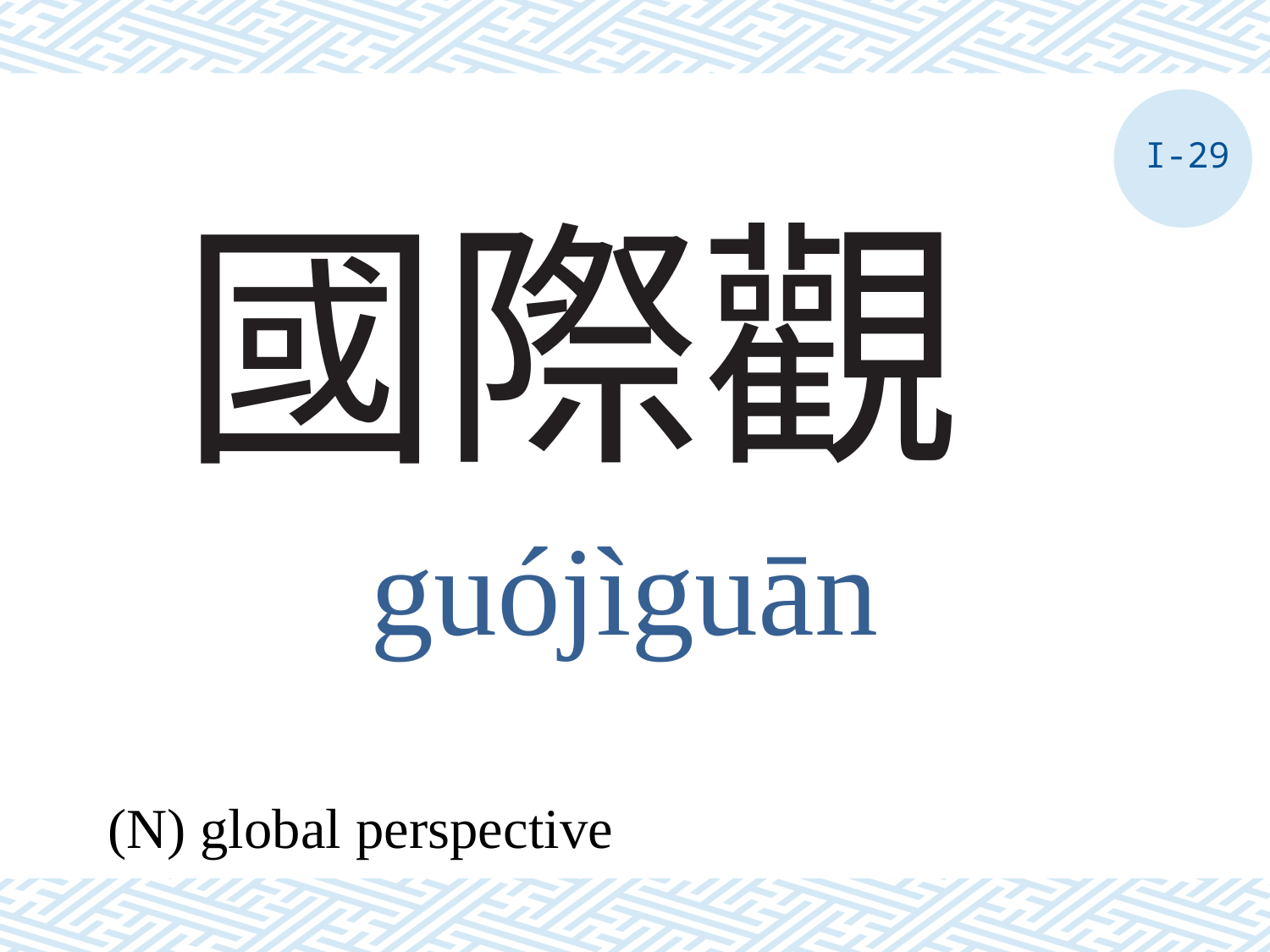

I-29

# 國際觀
guójìguān
(N) global perspective